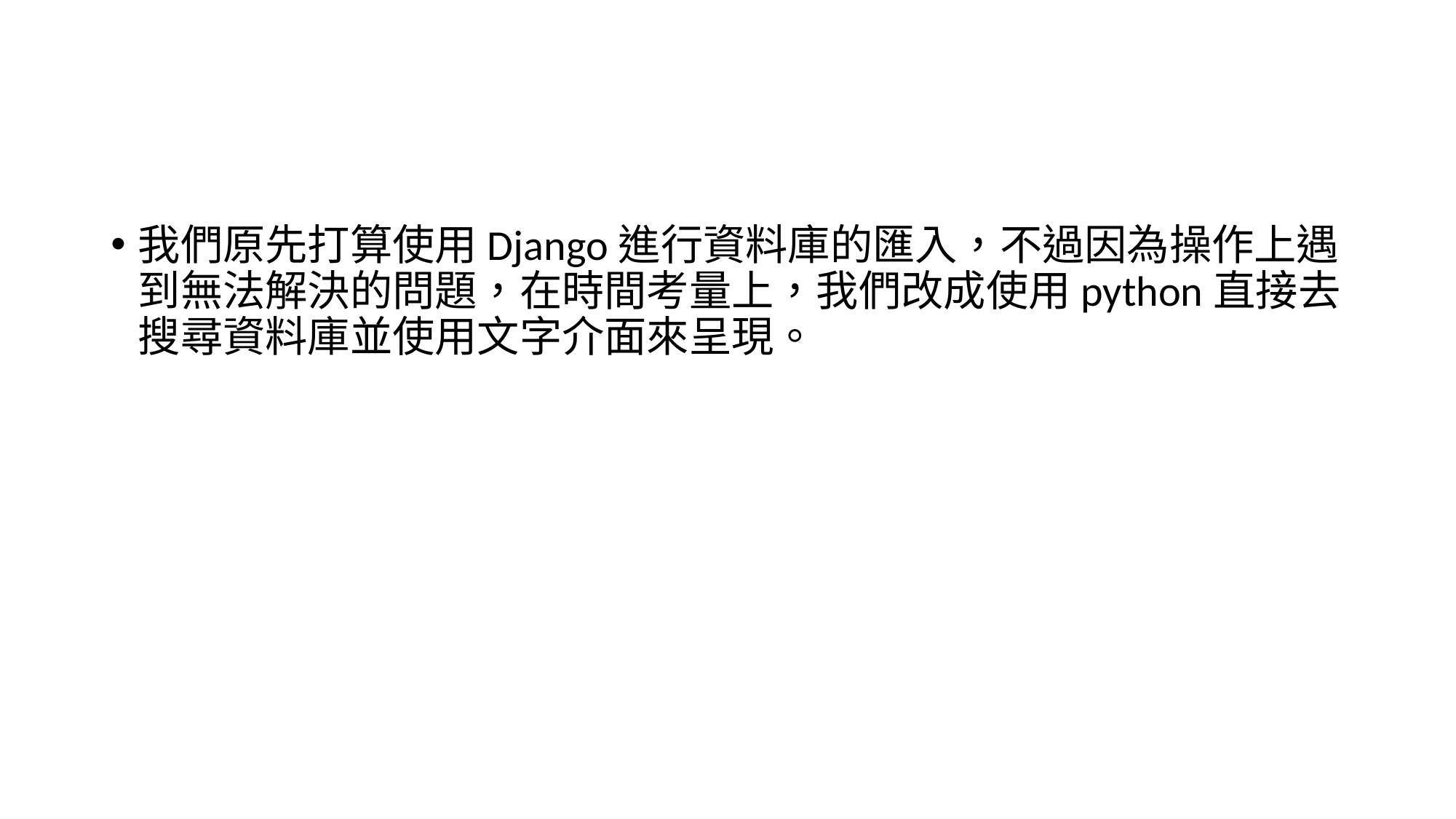

#
我們原先打算使用Django進行資料庫的匯入，不過因為操作上遇到無法解決的問題，在時間考量上，我們改成使用python直接去搜尋資料庫並使用文字介面來呈現。